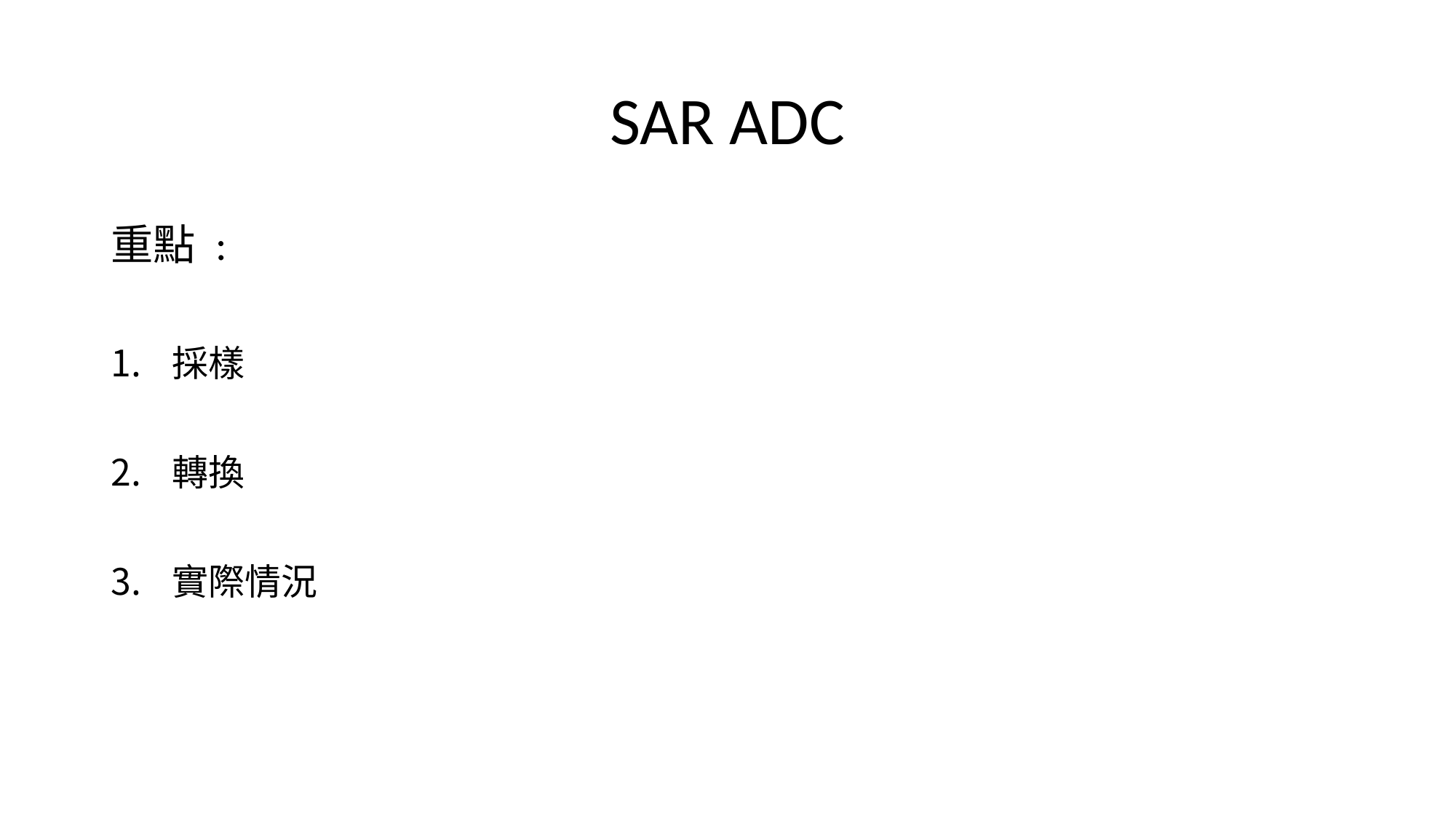

# SAR ADC
重點 :

採樣

轉換

實際情況